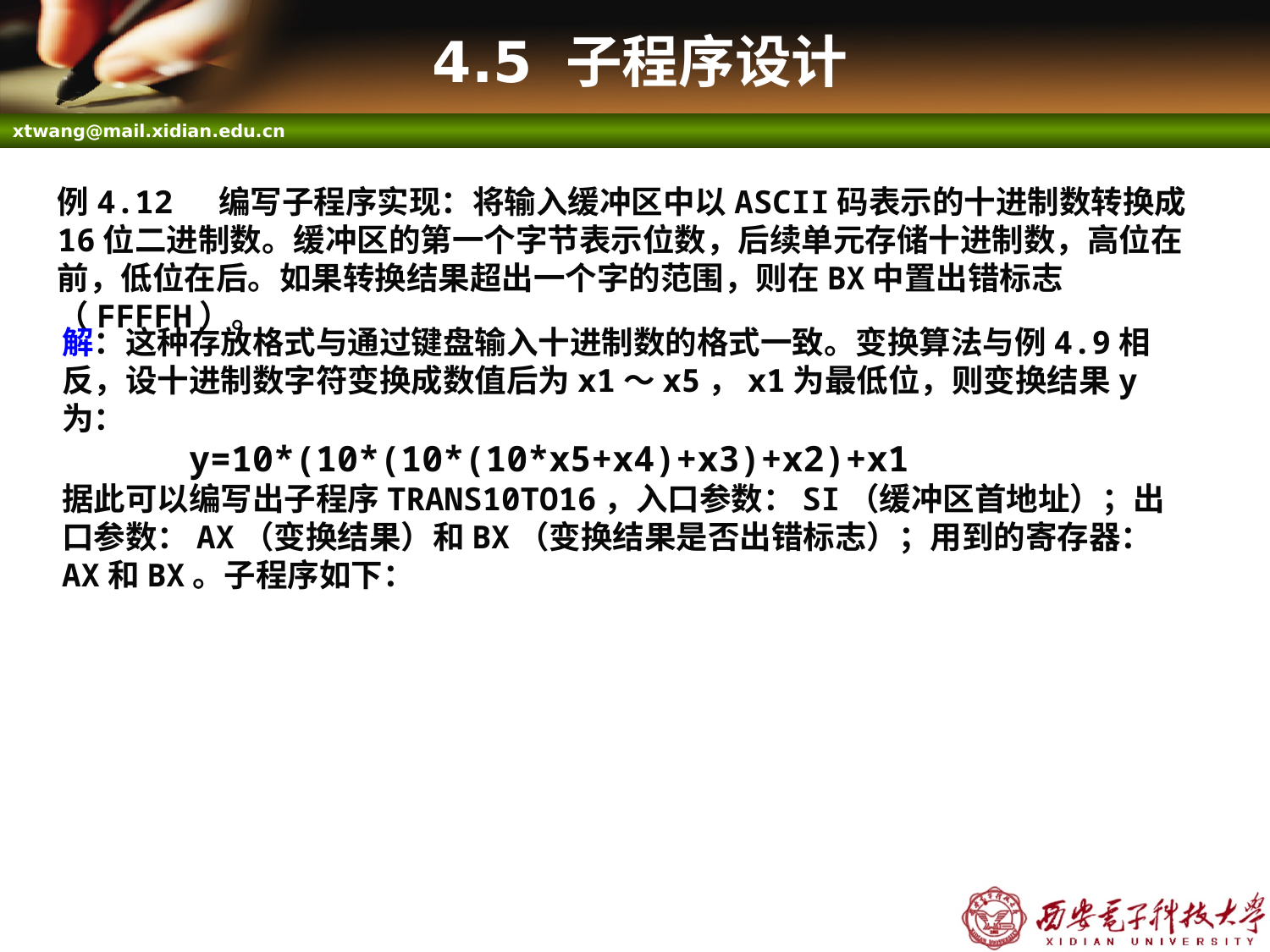

# 4.5 子程序设计
例4.12  编写子程序实现：将输入缓冲区中以ASCII码表示的十进制数转换成16位二进制数。缓冲区的第一个字节表示位数，后续单元存储十进制数，高位在前，低位在后。如果转换结果超出一个字的范围，则在BX中置出错标志（FFFFH）。

解：这种存放格式与通过键盘输入十进制数的格式一致。变换算法与例4.9相反，设十进制数字符变换成数值后为x1～x5，x1为最低位，则变换结果y为：
	y=10*(10*(10*(10*x5+x4)+x3)+x2)+x1
据此可以编写出子程序TRANS10TO16，入口参数：SI（缓冲区首地址）；出口参数：AX（变换结果）和BX（变换结果是否出错标志）；用到的寄存器：AX和BX。子程序如下：